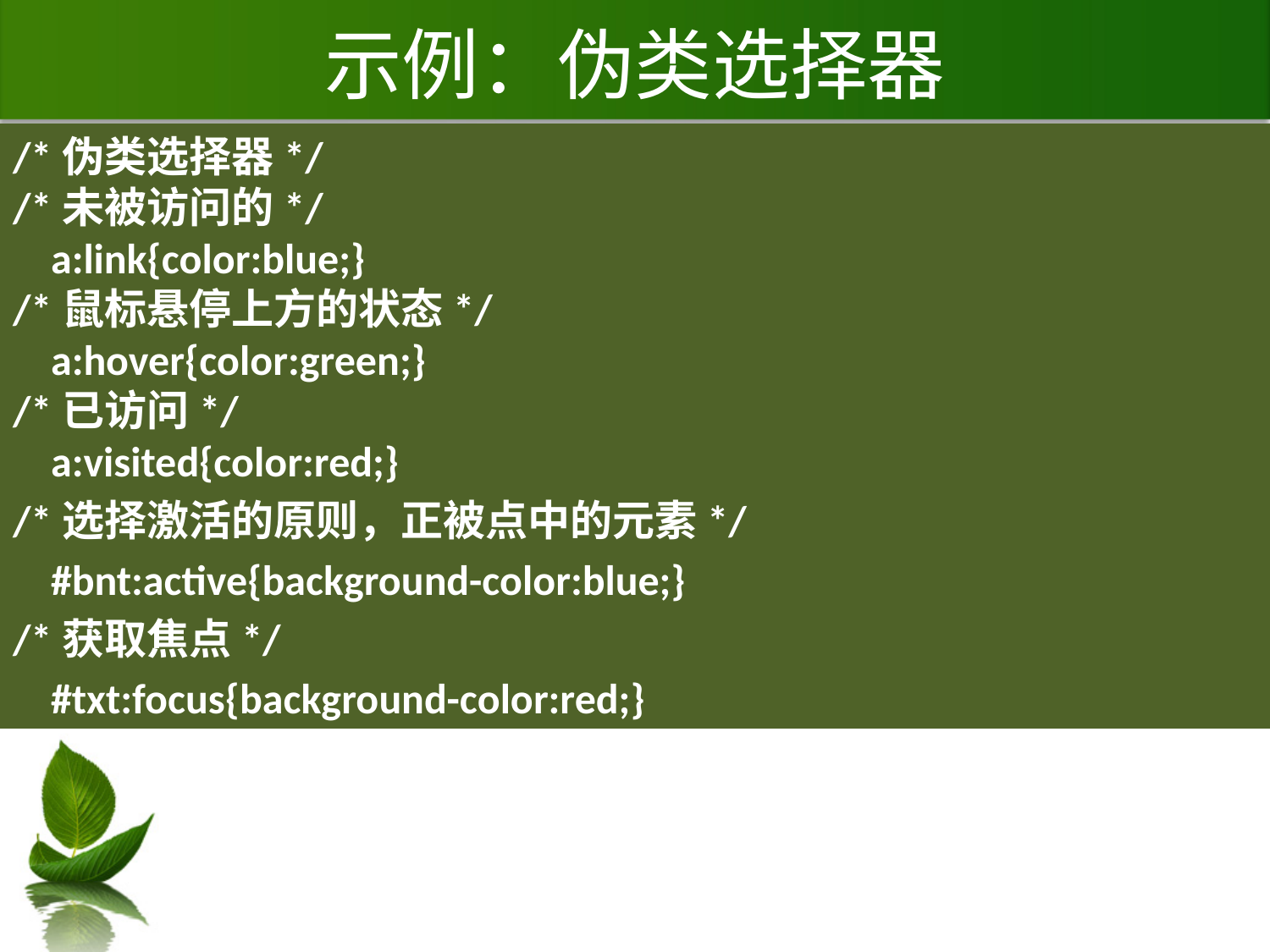

# 示例：伪类选择器
/*伪类选择器*/
/*未被访问的*/
    a:link{color:blue;}
/*鼠标悬停上方的状态*/
    a:hover{color:green;}
/*已访问*/
    a:visited{color:red;}
/*选择激活的原则，正被点中的元素*/
    #bnt:active{background-color:blue;}
/*获取焦点*/
    #txt:focus{background-color:red;}